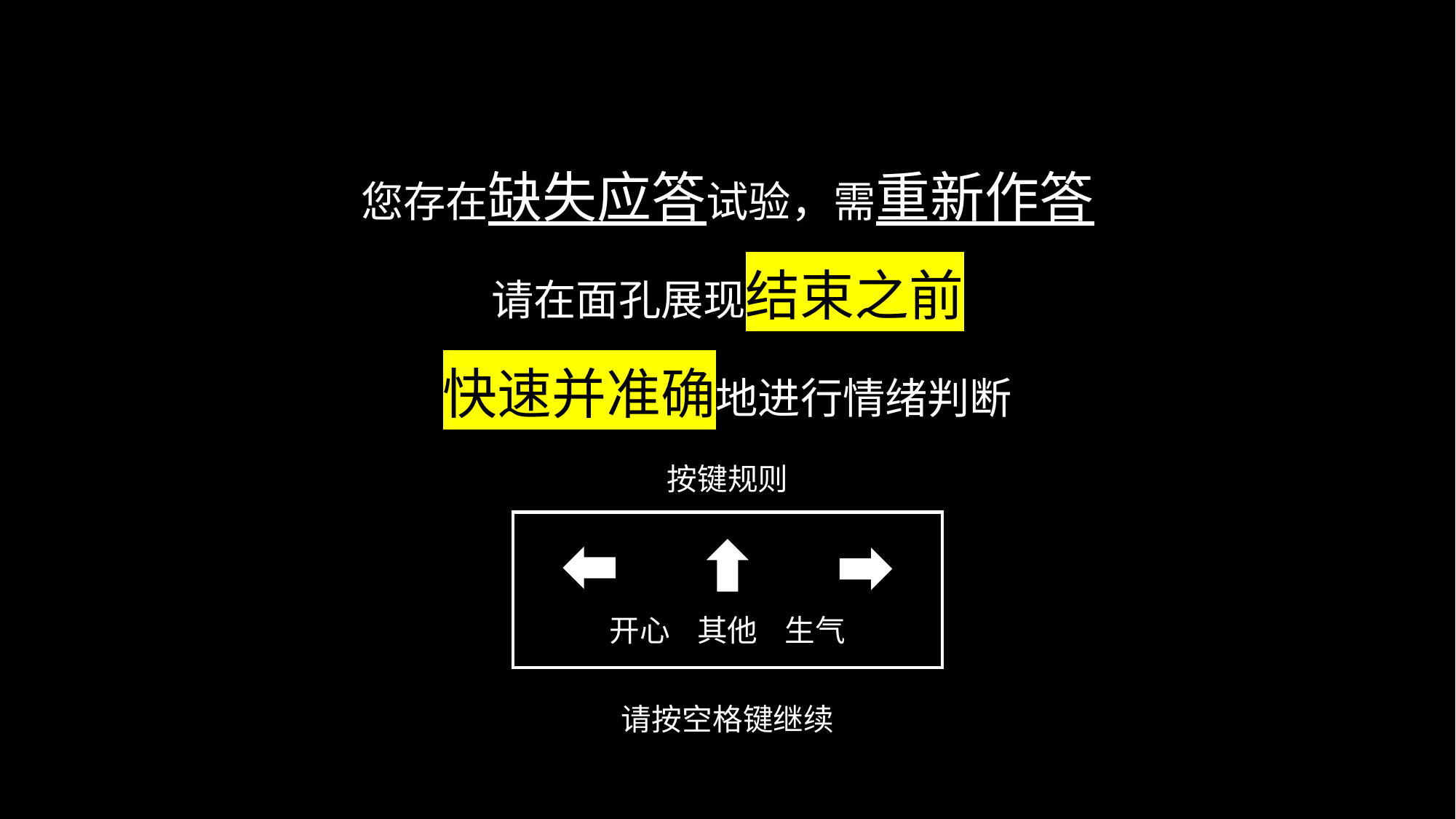

您存在缺失应答试验，需重新作答
请在面孔展现结束之前
快速并准确地进行情绪判断
按键规则

开心    其他    生气
请按空格键继续